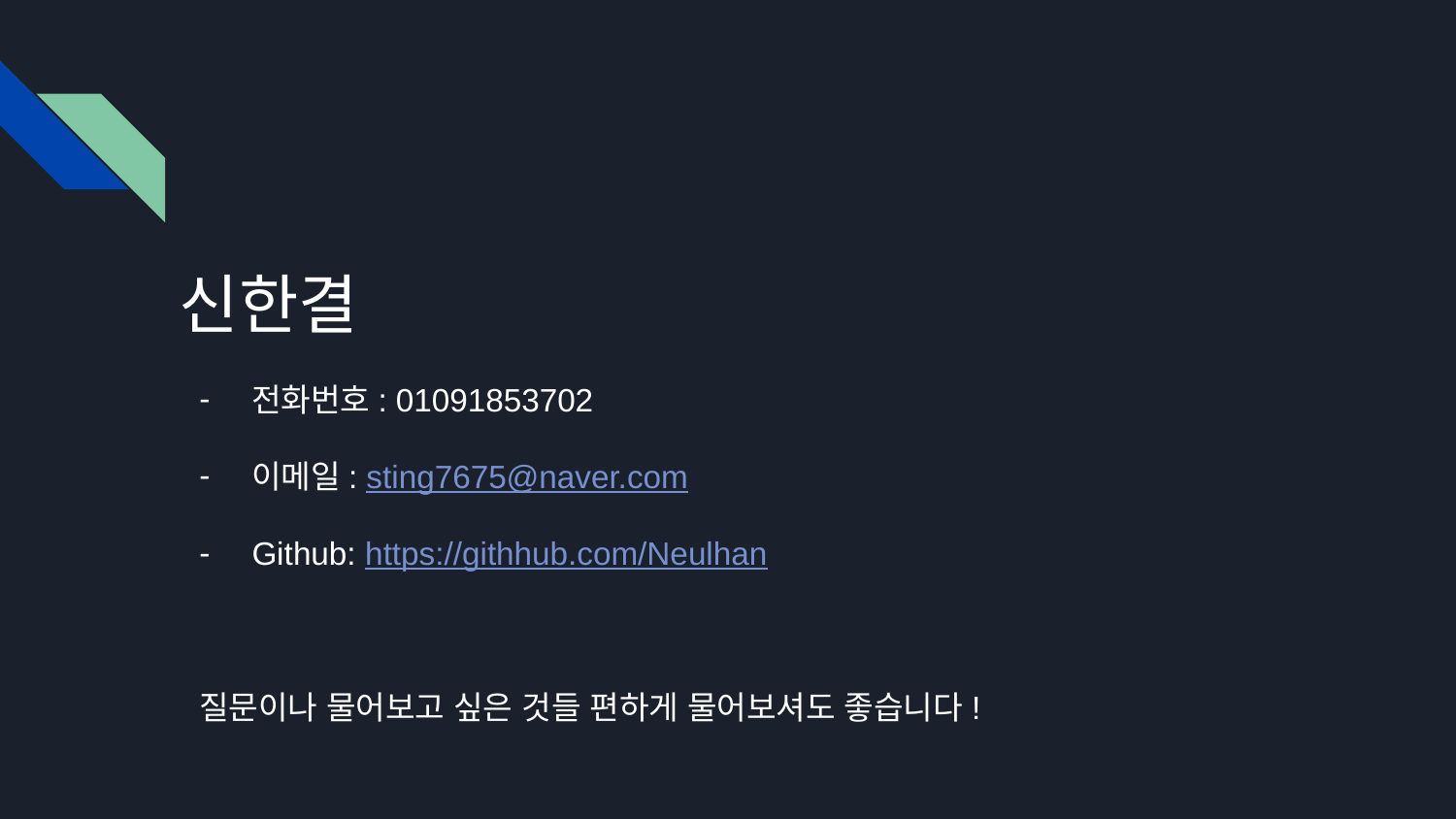

#
신한결
전화번호: 01091853702
이메일: sting7675@naver.com
Github: https://githhub.com/Neulhan

질문이나 물어보고 싶은 것들 편하게 물어보셔도 좋습니다!